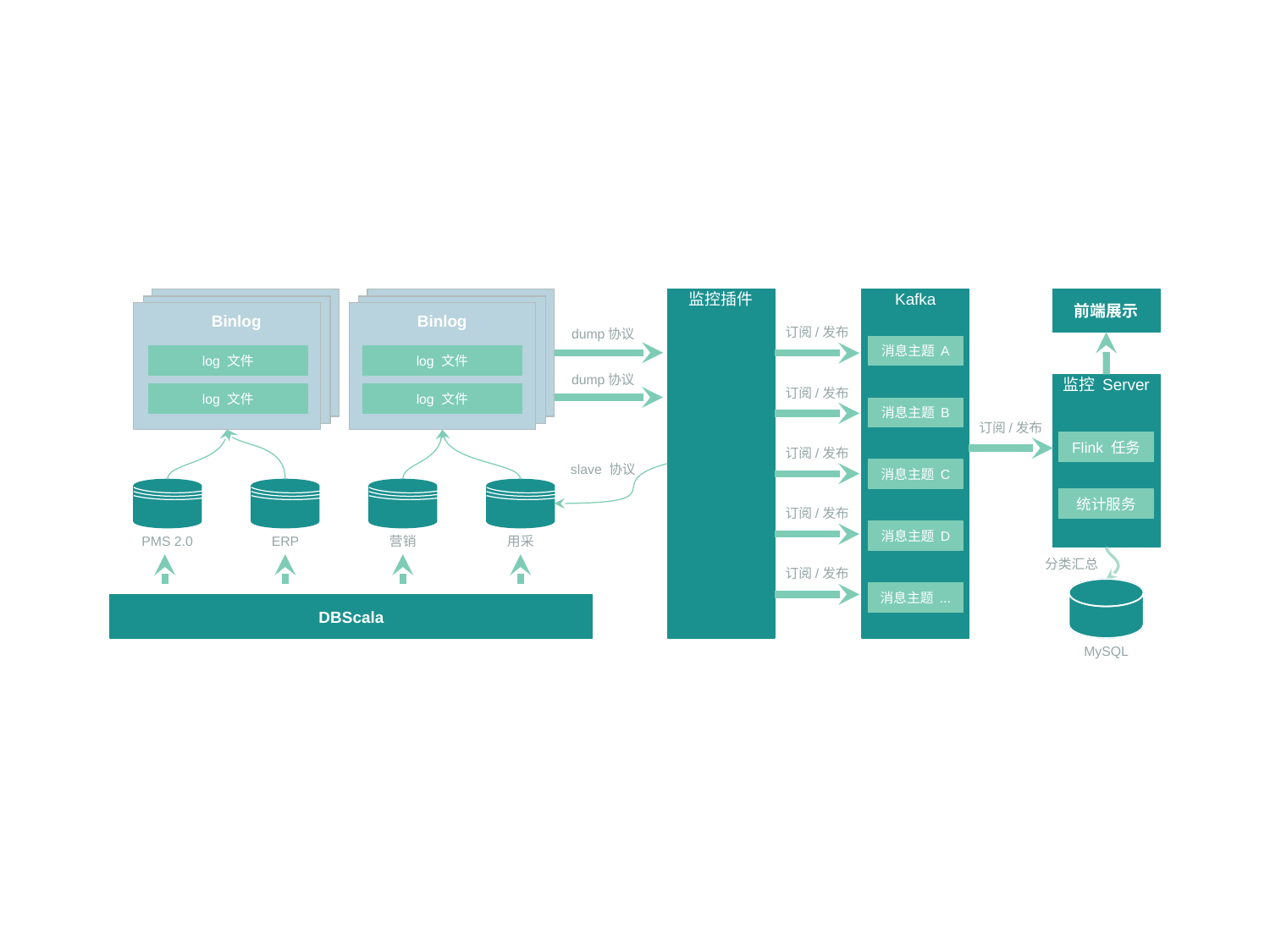

监控插件
Kafka
前端展示

Binlog
Binlog
Binlog
订阅/发布

dump协议
消息主题 A
log 文件
log 文件
log 文件

dump协议
监控 Server

订阅/发布

log 文件
log 文件
log 文件

消息主题 B
订阅/发布

Flink 任务

订阅/发布

slave 协议
消息主题 C

PMS 2.0

ERP

营销

用采

统计服务
订阅/发布

消息主题 D

分类汇总
订阅/发布

MySQL
消息主题 ...

DBScala